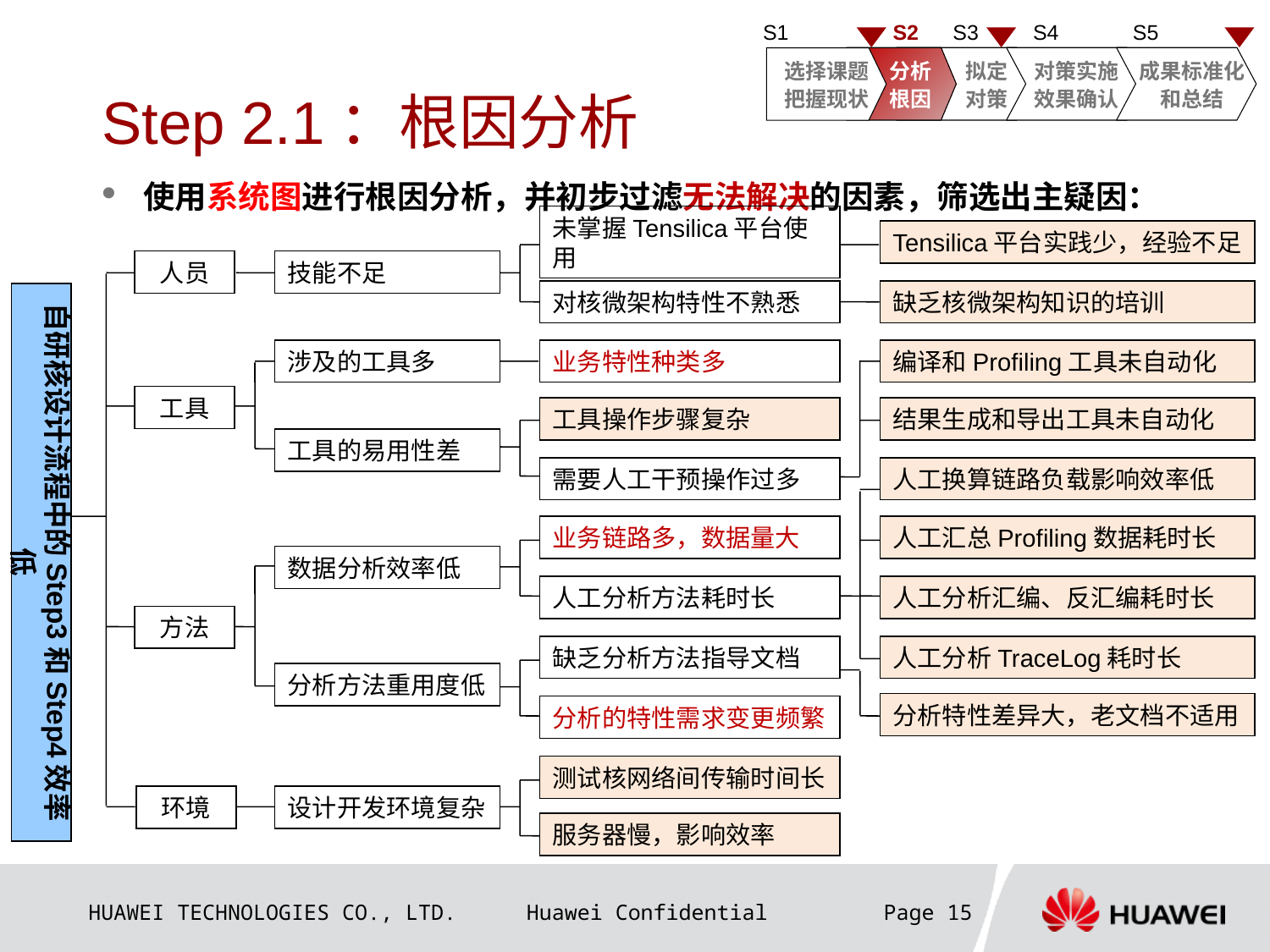

S2
S3
S4
S5
S1

选择课题
把握现状
分析根因
拟定对策
对策实施
效果确认
成果标准化
和总结
# Step 2.1：根因分析
使用系统图进行根因分析，并初步过滤无法解决的因素，筛选出主疑因：
未掌握Tensilica平台使用
Tensilica平台实践少，经验不足

人员
技能不足

对核微架构特性不熟悉
缺乏核微架构知识的培训
自研核设计流程中的Step3和Step4效率低

涉及的工具多
业务特性种类多
编译和Profiling工具未自动化

工具
工具操作步骤复杂
结果生成和导出工具未自动化

工具的易用性差

需要人工干预操作过多
人工换算链路负载影响效率低

业务链路多，数据量大
人工汇总Profiling数据耗时长

数据分析效率低

人工分析方法耗时长
人工分析汇编、反汇编耗时长

方法

缺乏分析方法指导文档
人工分析TraceLog耗时长

分析方法重用度低

分析特性差异大，老文档不适用
分析的特性需求变更频繁

测试核网络间传输时间长

环境
设计开发环境复杂

服务器慢，影响效率

Page 15